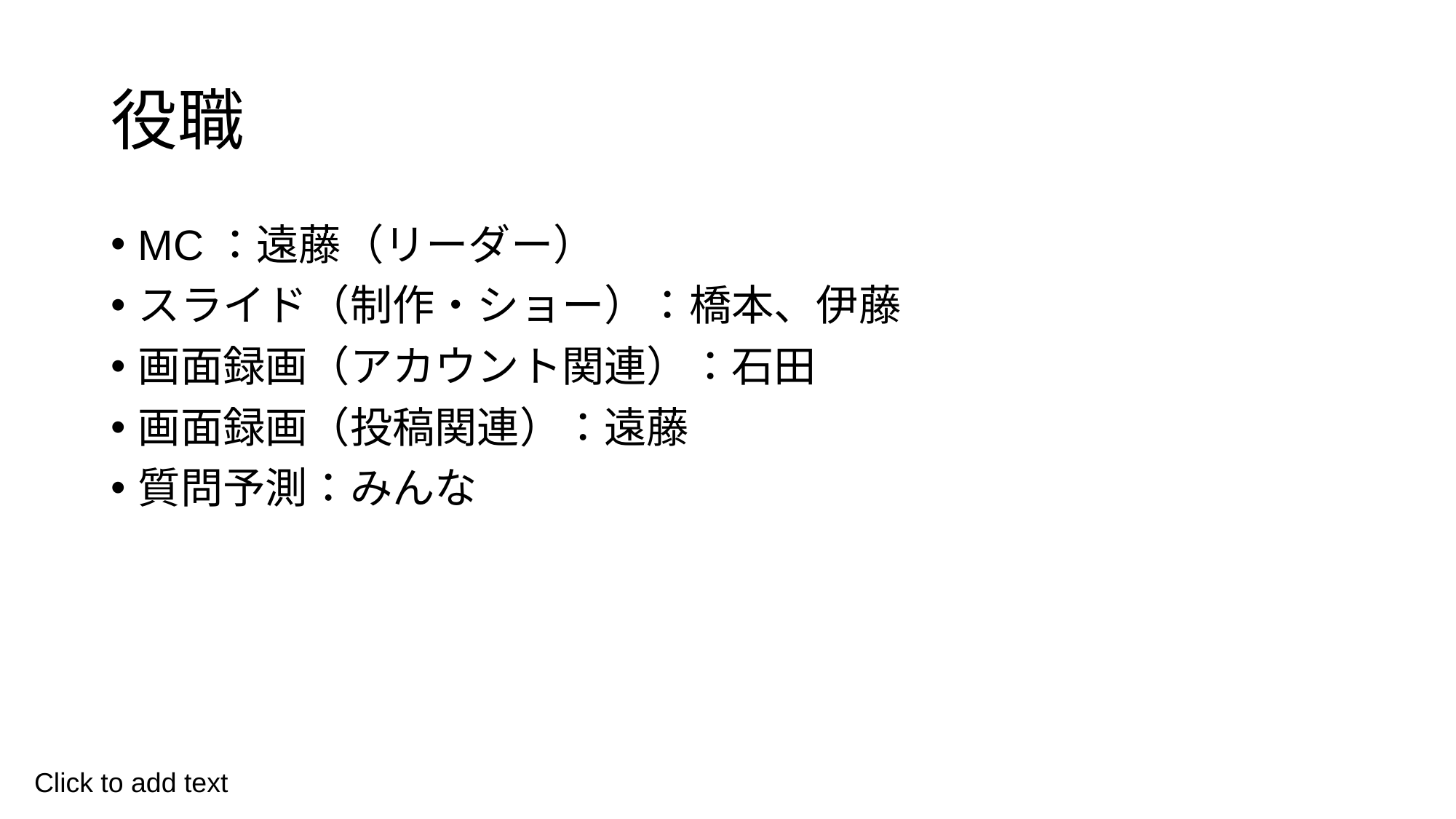

# 役職
MC：遠藤（リーダー）
スライド（制作・ショー）：橋本、伊藤
画面録画（アカウント関連）：石田
画面録画（投稿関連）：遠藤
質問予測：みんな
Click to add text